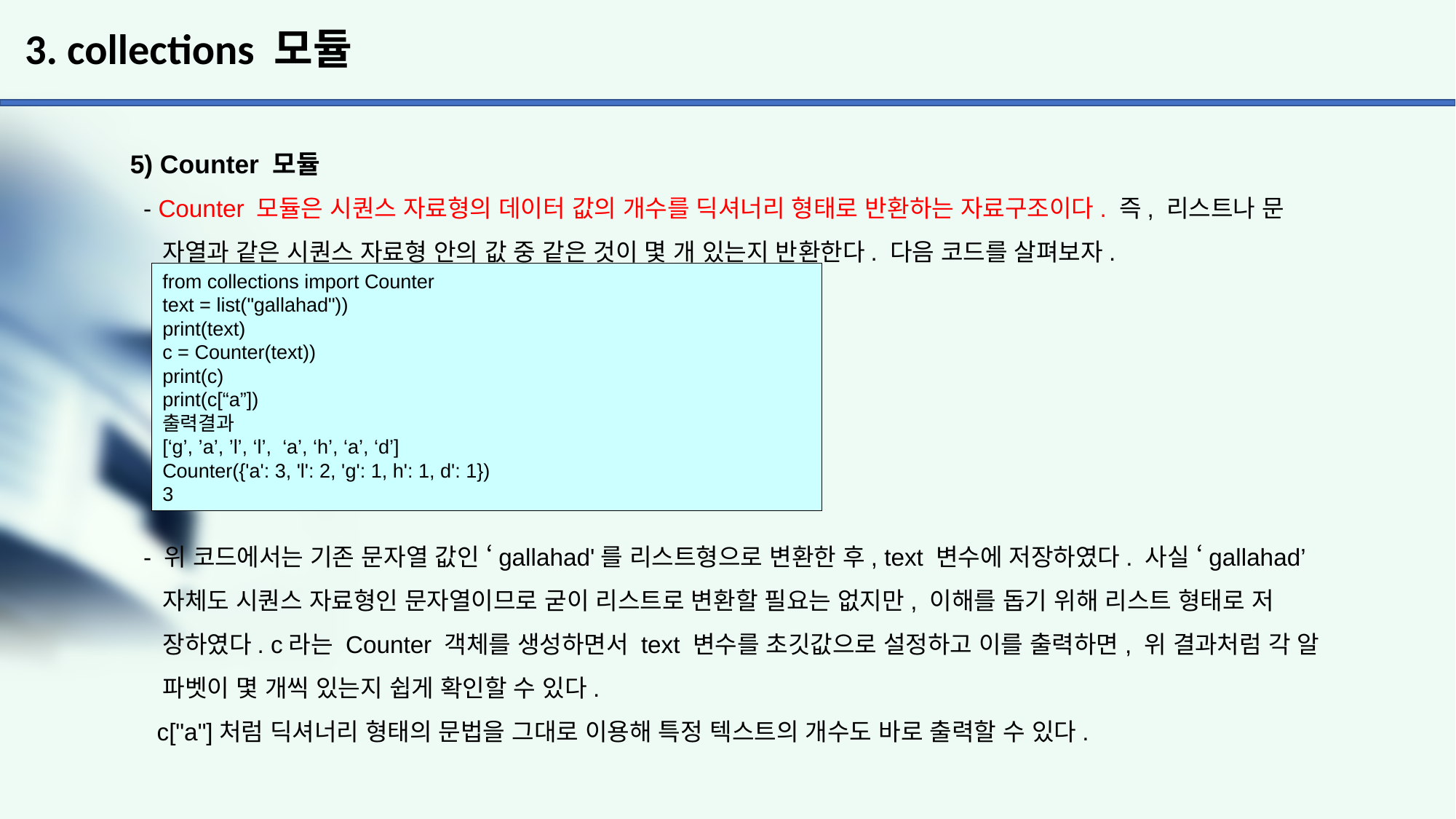

# 3. collections 모듈
5) Counter 모듈
  - Counter 모듈은 시퀀스 자료형의 데이터 값의 개수를 딕셔너리 형태로 반환하는 자료구조이다. 즉, 리스트나 문
    자열과 같은 시퀀스 자료형 안의 값 중 같은 것이 몇 개 있는지 반환한다. 다음 코드를 살펴보자.

  - 위 코드에서는 기존 문자열 값인 ‘gallahad'를 리스트형으로 변환한 후, text 변수에 저장하였다. 사실 ‘gallahad’
    자체도 시퀀스 자료형인 문자열이므로 굳이 리스트로 변환할 필요는 없지만, 이해를 돕기 위해 리스트 형태로 저
    장하였다. c라는 Counter 객체를 생성하면서 text 변수를 초깃값으로 설정하고 이를 출력하면, 위 결과처럼 각 알
    파벳이 몇 개씩 있는지 쉽게 확인할 수 있다.
    c["a"]처럼 딕셔너리 형태의 문법을 그대로 이용해 특정 텍스트의 개수도 바로 출력할 수 있다.
from collections import Counter
text = list("gallahad"))
print(text)
c = Counter(text))
print(c)
print(c[“a”])
출력결과
[‘g’, ’a’, ’l’, ‘l’,  ‘a’, ‘h’, ‘a’, ‘d’]
Counter({'a': 3, 'l': 2, 'g': 1, h': 1, d': 1})
3